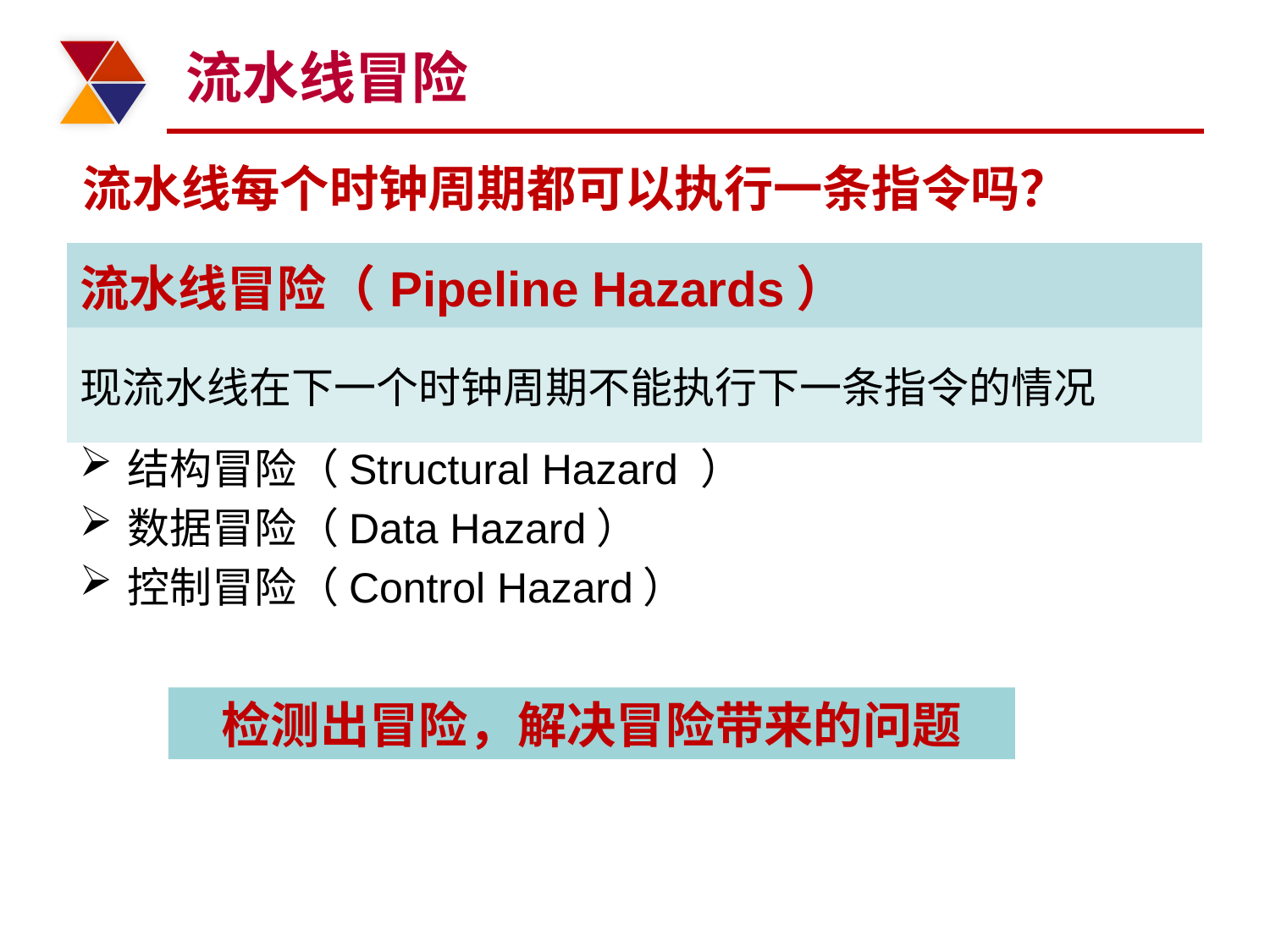

# 流水线冒险
流水线每个时钟周期都可以执行一条指令吗？
| 流水线冒险（Pipeline Hazards） |
| --- |
| 现流水线在下一个时钟周期不能执行下一条指令的情况 |
结构冒险（Structural Hazard ）
数据冒险（Data Hazard）
控制冒险（Control Hazard）

检测出冒险，解决冒险带来的问题